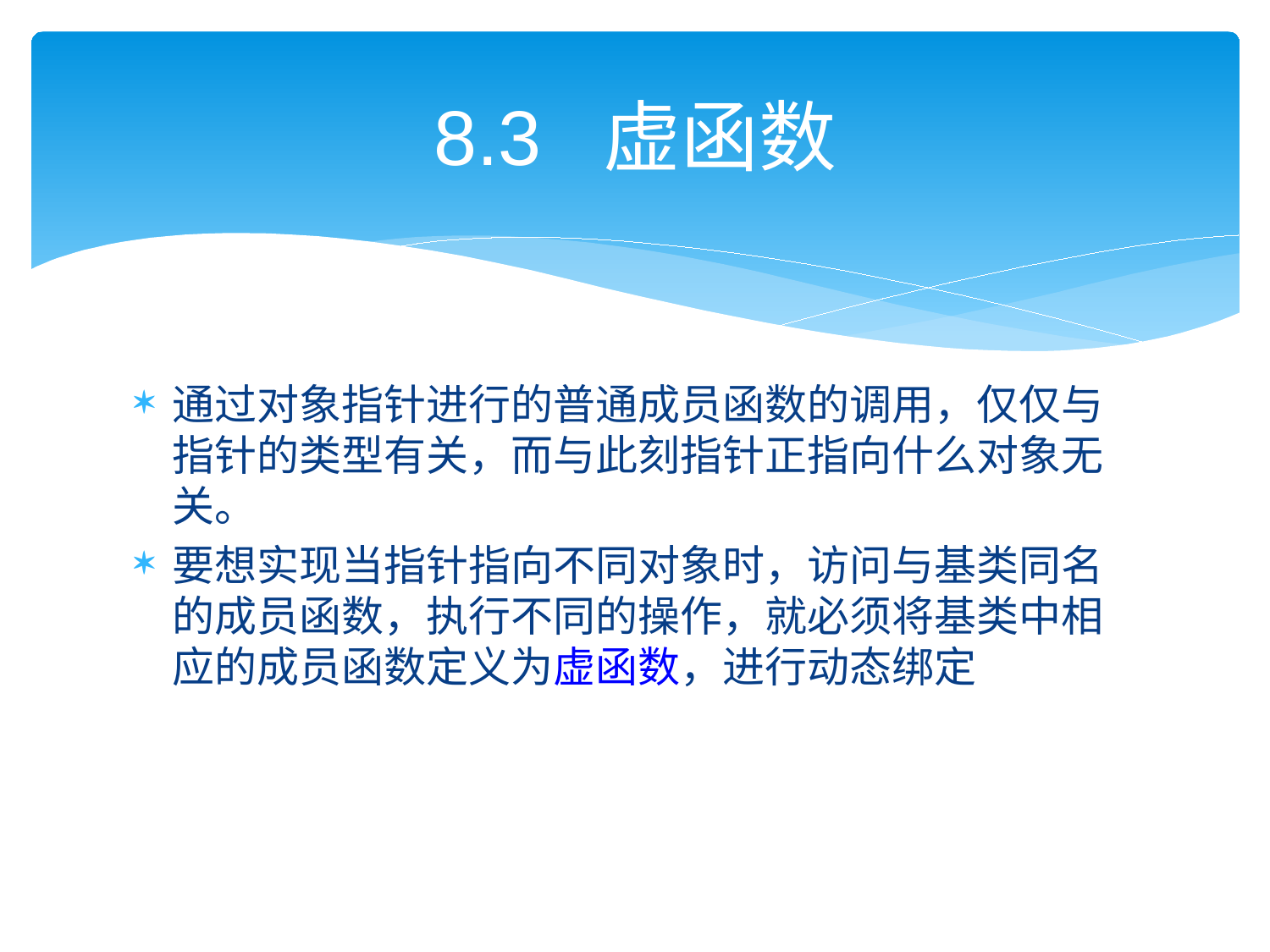

# 8.3  虚函数
通过对象指针进行的普通成员函数的调用，仅仅与指针的类型有关，而与此刻指针正指向什么对象无关。
要想实现当指针指向不同对象时，访问与基类同名的成员函数，执行不同的操作，就必须将基类中相应的成员函数定义为虚函数，进行动态绑定